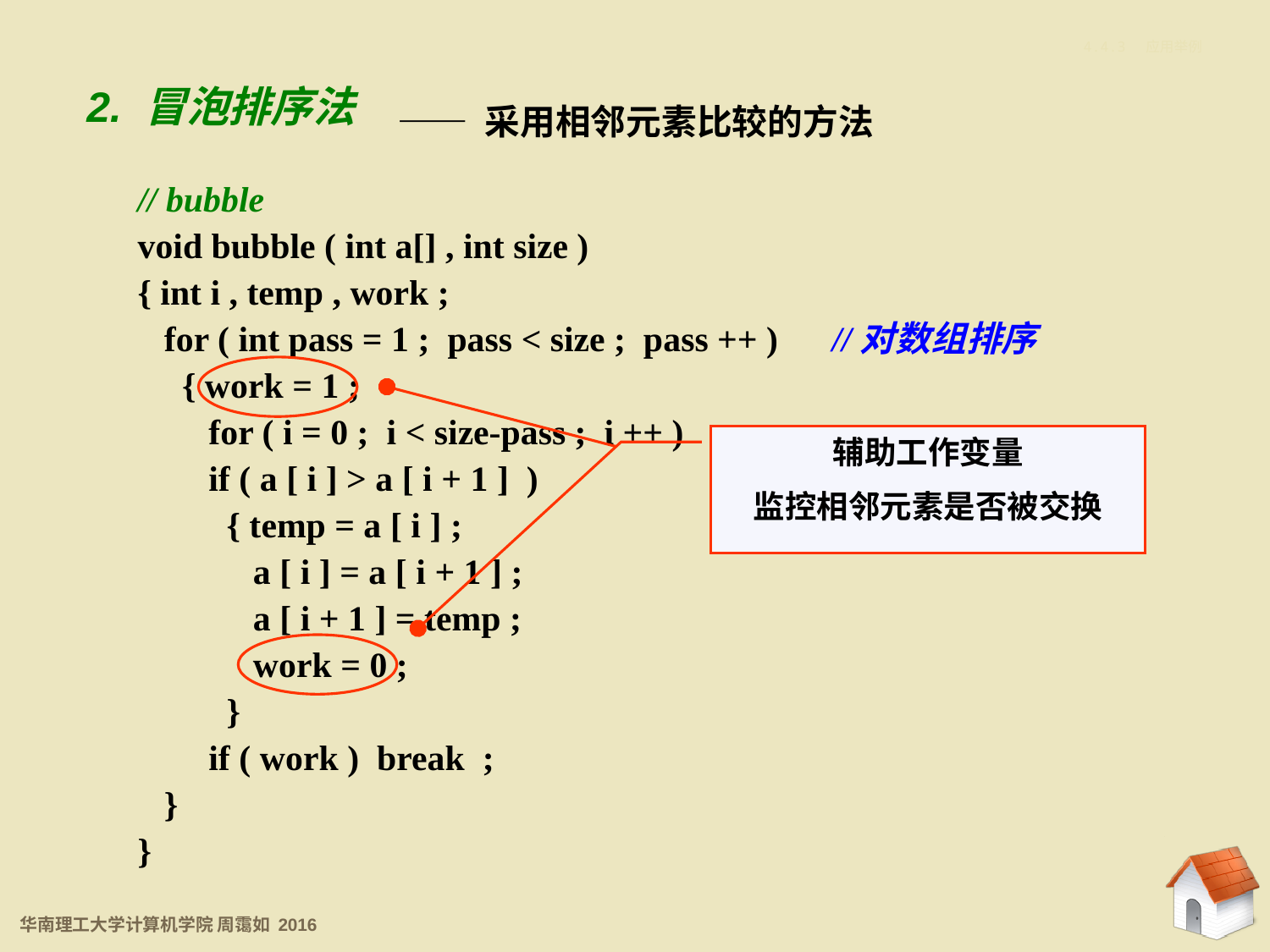

4.4.3  应用举例
—— 采用相邻元素比较的方法
2. 冒泡排序法
// bubble
void bubble ( int a[] , int size )
{ int i , temp , work ;
   for ( int pass = 1 ;  pass < size ;  pass ++ )      //对数组排序
     { work = 1 ;
        for ( i = 0 ;  i < size-pass ;  i ++ )
        if ( a [ i ] > a [ i + 1 ]  )		    //相邻元素比较
          { temp = a [ i ] ;
             a [ i ] = a [ i + 1 ] ;
             a [ i + 1 ] = temp ;
             work = 0 ;
          }
        if ( work )  break  ;
   }
}

辅助工作变量
监控相邻元素是否被交换